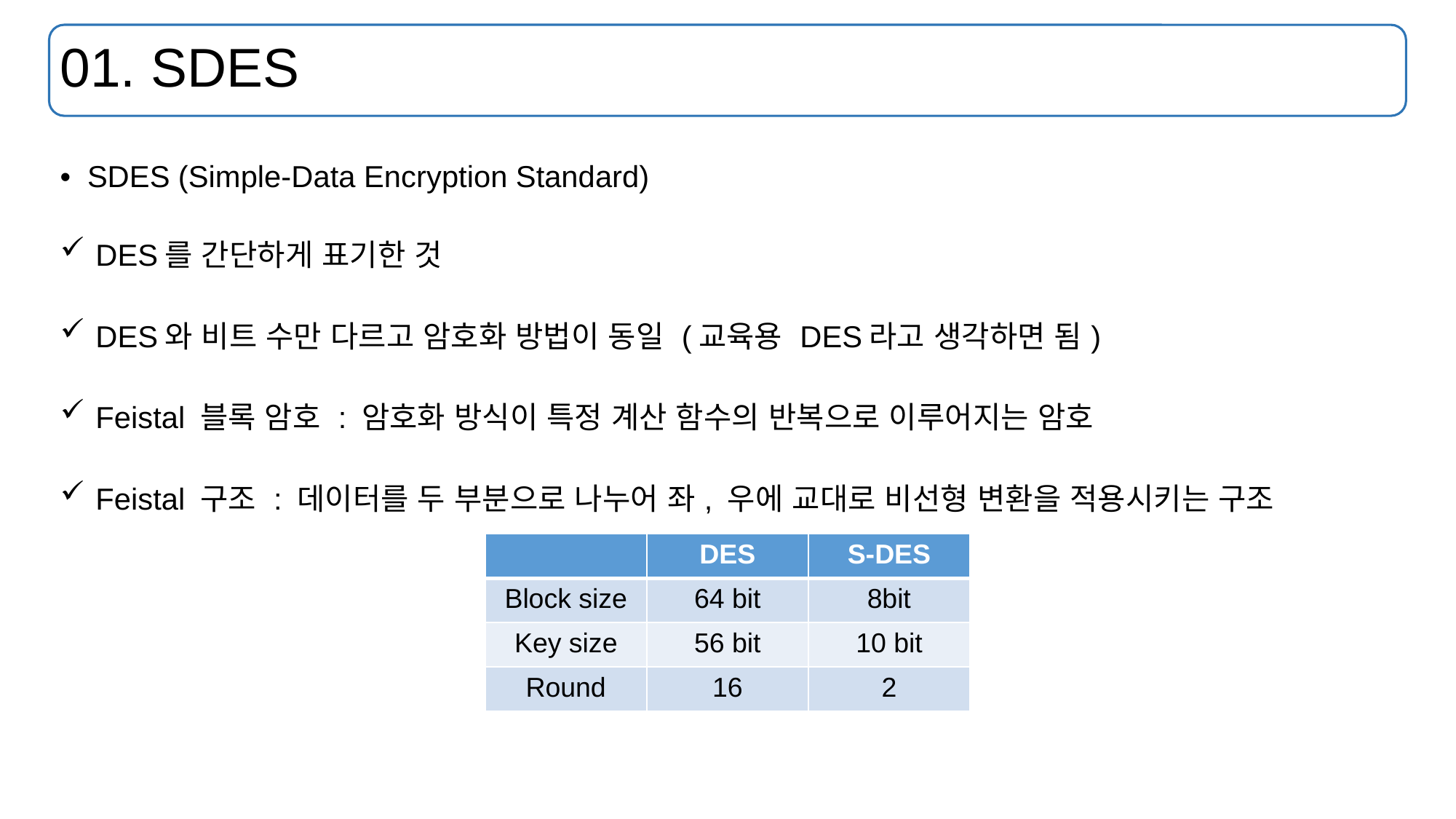

# 01. SDES
SDES (Simple-Data Encryption Standard)
 DES를 간단하게 표기한 것
 DES와 비트 수만 다르고 암호화 방법이 동일 (교육용 DES라고 생각하면 됨)
 Feistal 블록 암호 : 암호화 방식이 특정 계산 함수의 반복으로 이루어지는 암호
 Feistal 구조 : 데이터를 두 부분으로 나누어 좌, 우에 교대로 비선형 변환을 적용시키는 구조
|  | DES | S-DES |
| --- | --- | --- |
| Block size | 64 bit | 8bit |
| Key size | 56 bit | 10 bit |
| Round | 16 | 2 |